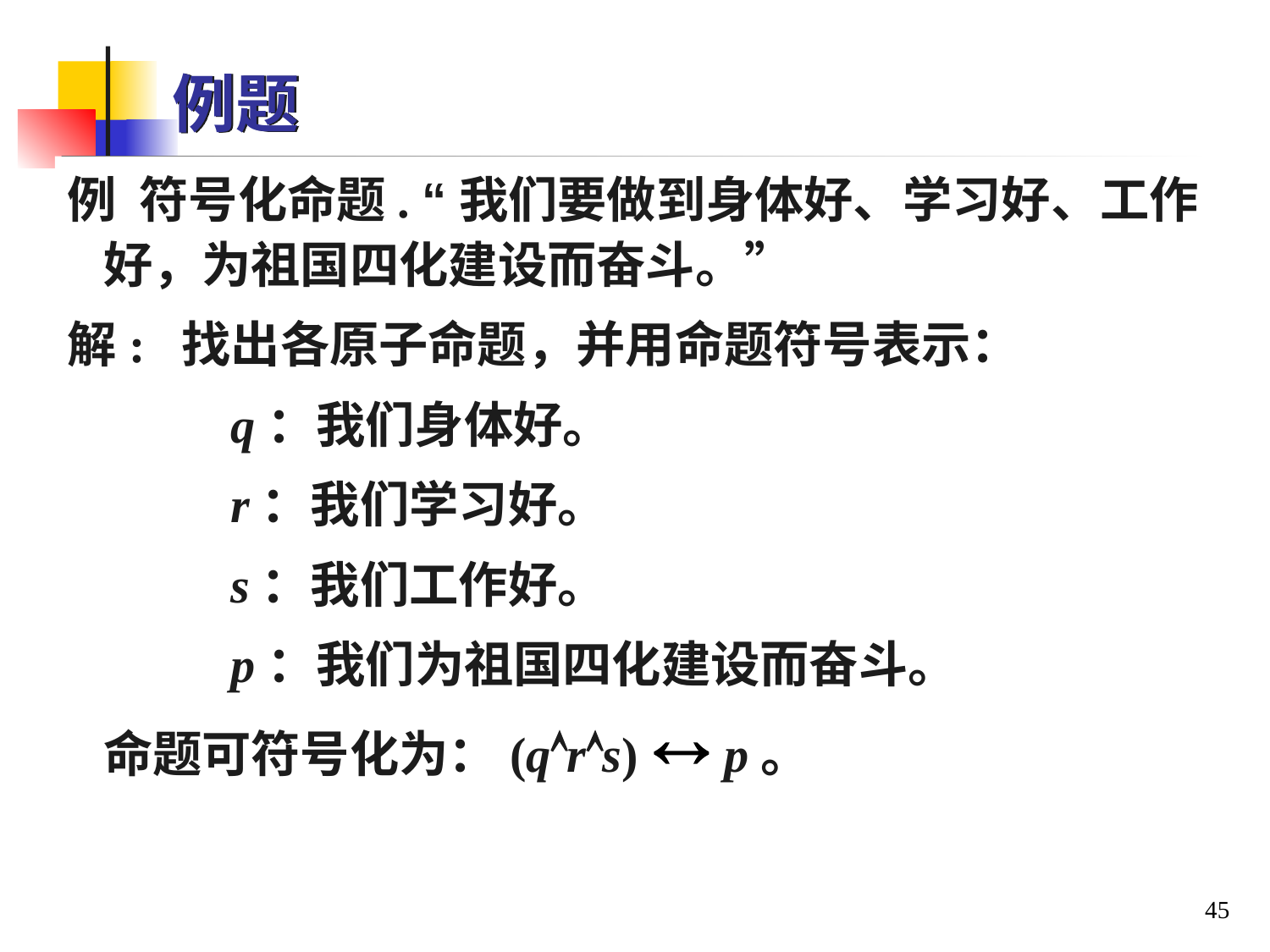

# 例题
例  符号化命题. “我们要做到身体好、学习好、工作好，为祖国四化建设而奋斗。”
解:  找出各原子命题，并用命题符号表示：
		q：我们身体好。
		r：我们学习好。
		s：我们工作好。
		p：我们为祖国四化建设而奋斗。
	命题可符号化为：(q∧r∧s) ↔ p。
45